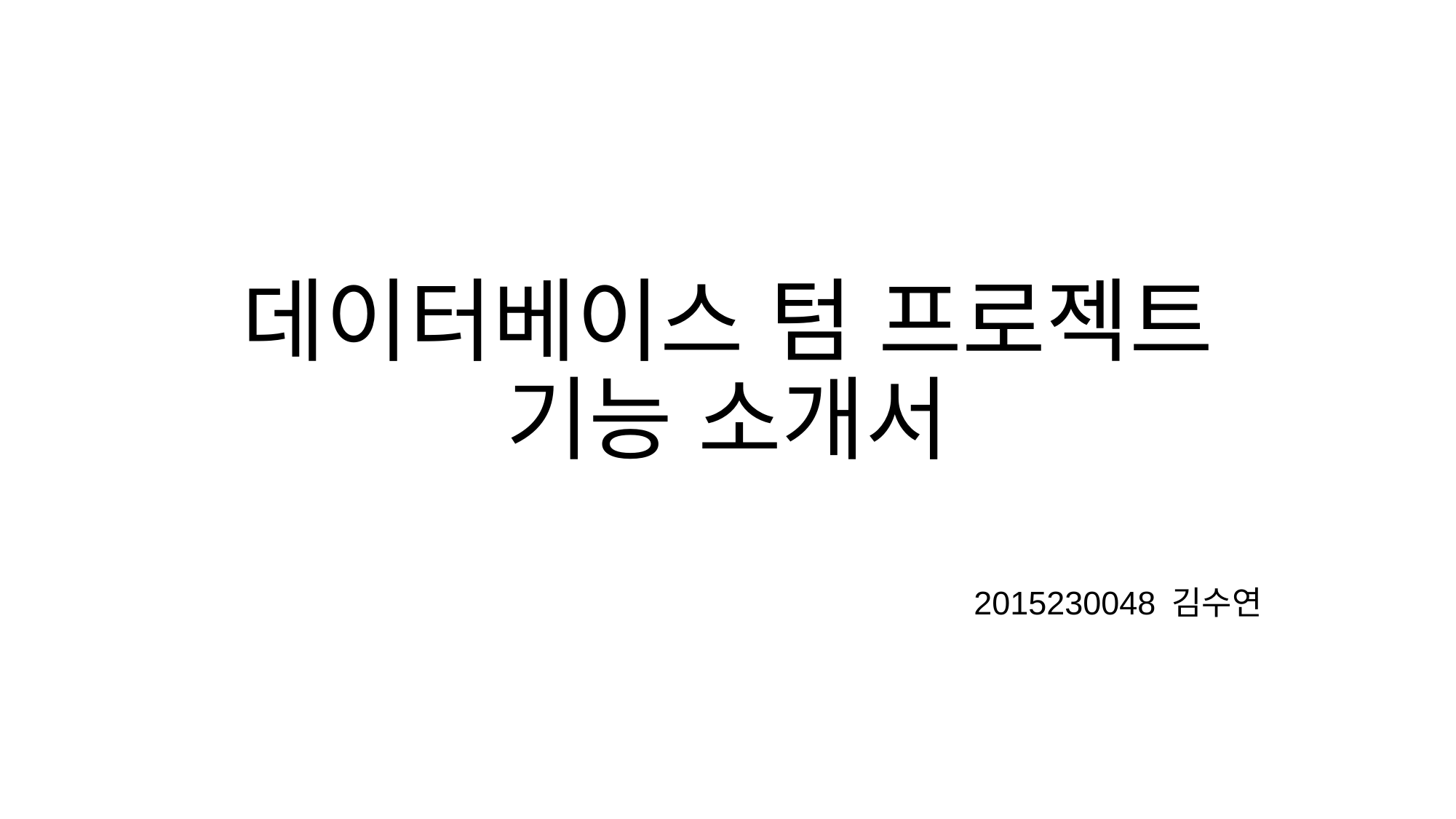

# 데이터베이스 텀 프로젝트 기능 소개서

2015230048 김수연